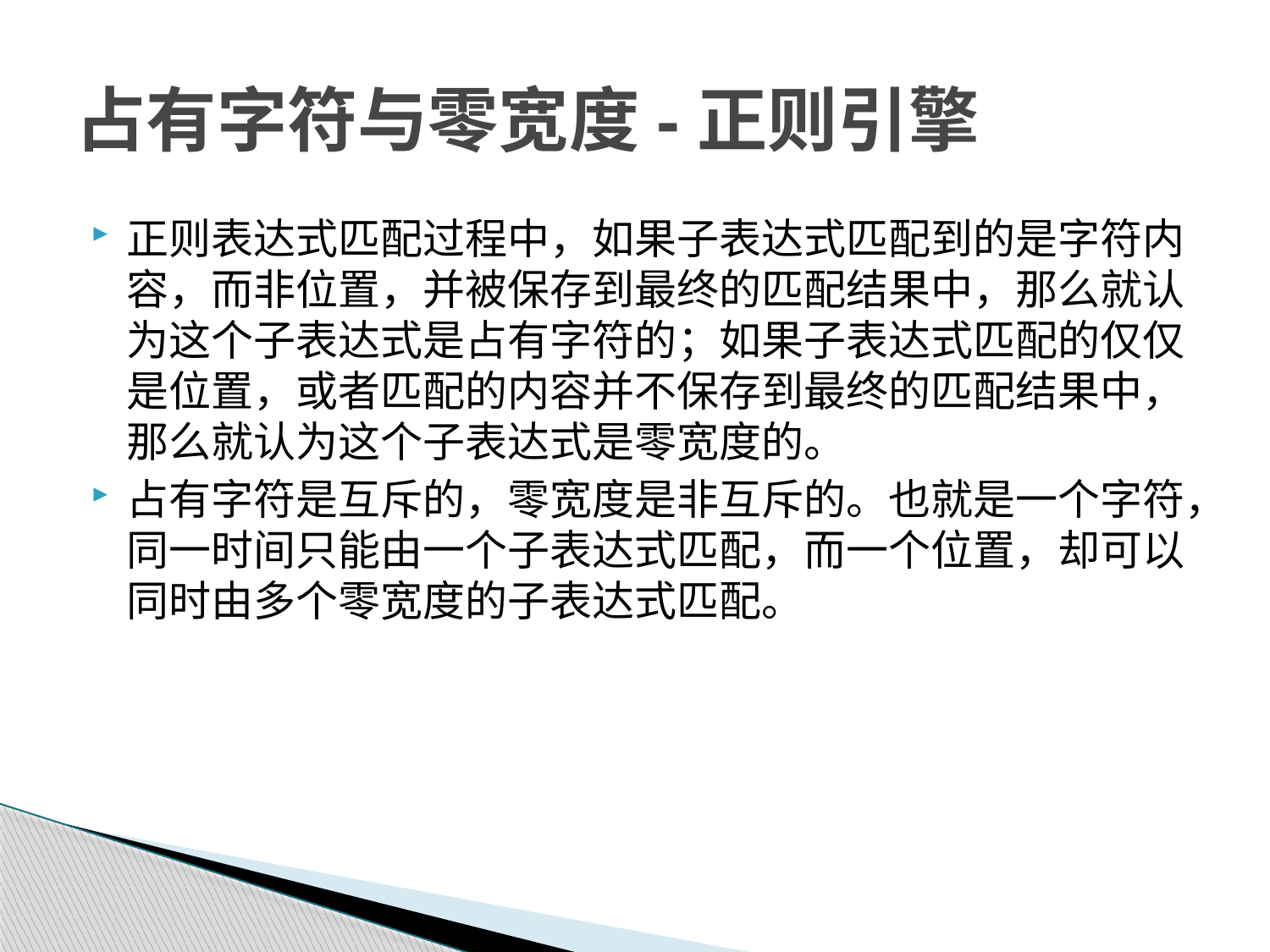

# 占有字符与零宽度-正则引擎
正则表达式匹配过程中，如果子表达式匹配到的是字符内容，而非位置，并被保存到最终的匹配结果中，那么就认为这个子表达式是占有字符的；如果子表达式匹配的仅仅是位置，或者匹配的内容并不保存到最终的匹配结果中，那么就认为这个子表达式是零宽度的。
占有字符是互斥的，零宽度是非互斥的。也就是一个字符，同一时间只能由一个子表达式匹配，而一个位置，却可以同时由多个零宽度的子表达式匹配。